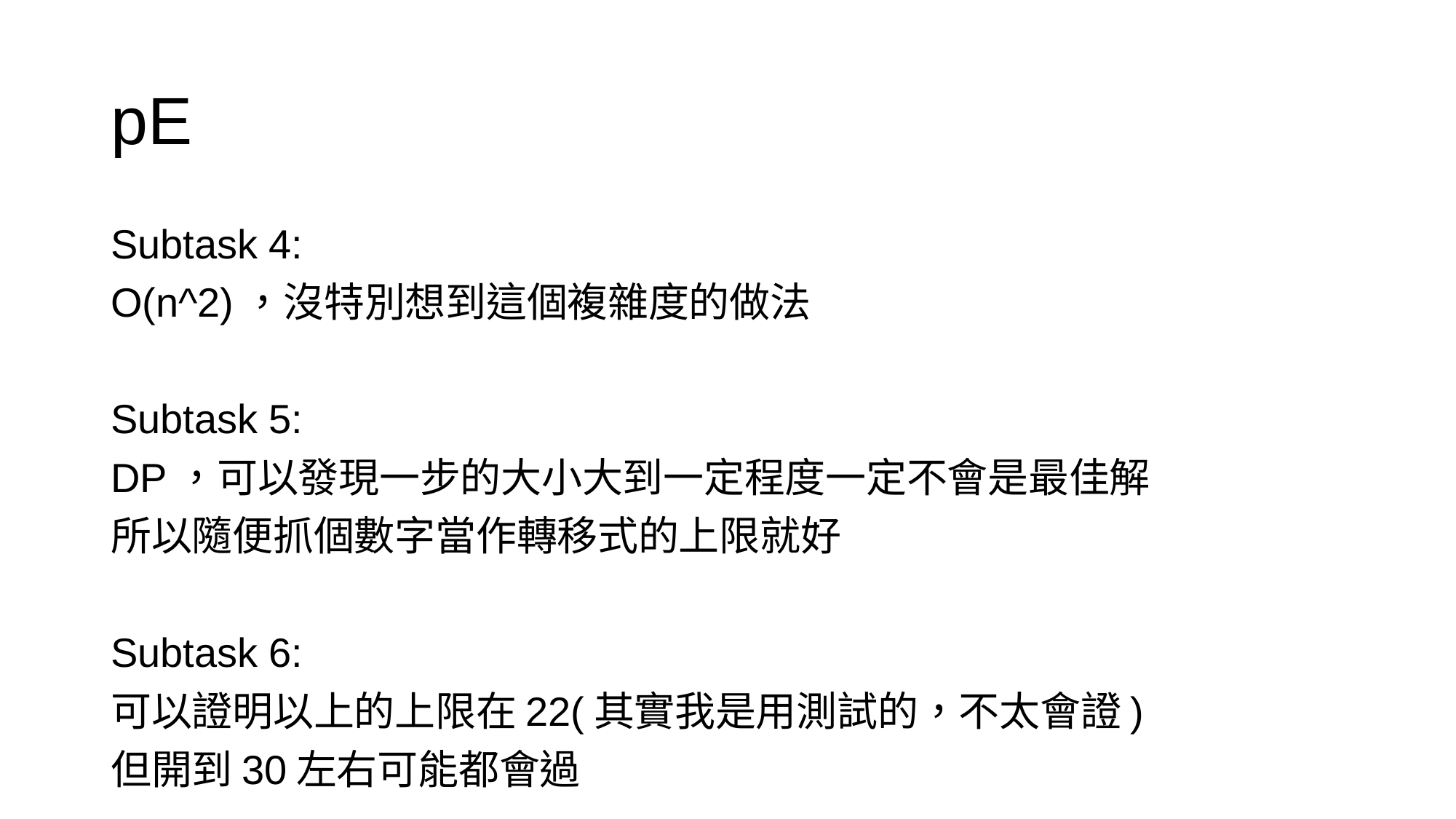

# pE
Subtask 4:
O(n^2)，沒特別想到這個複雜度的做法

Subtask 5:
DP，可以發現一步的大小大到一定程度一定不會是最佳解
所以隨便抓個數字當作轉移式的上限就好

Subtask 6:
可以證明以上的上限在22(其實我是用測試的，不太會證)
但開到30左右可能都會過